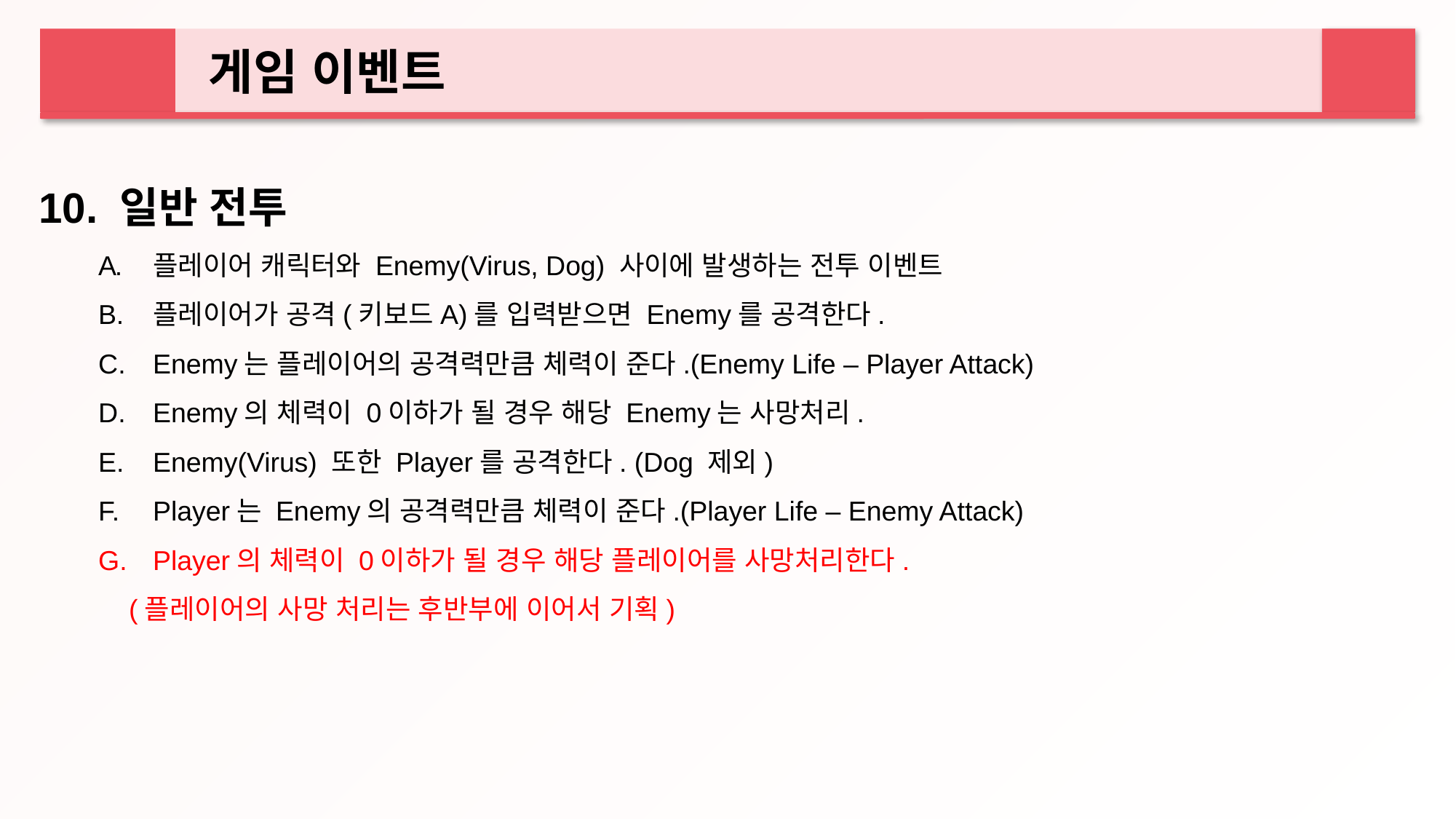

게임 이벤트

10. 일반 전투
플레이어 캐릭터와 Enemy(Virus, Dog) 사이에 발생하는 전투 이벤트
플레이어가 공격(키보드A)를 입력받으면 Enemy를 공격한다.
Enemy는 플레이어의 공격력만큼 체력이 준다.(Enemy Life – Player Attack)
Enemy의 체력이 0이하가 될 경우 해당 Enemy는 사망처리.
Enemy(Virus) 또한 Player를 공격한다. (Dog 제외)
Player는 Enemy의 공격력만큼 체력이 준다.(Player Life – Enemy Attack)
Player의 체력이 0이하가 될 경우 해당 플레이어를 사망처리한다.
    (플레이어의 사망 처리는 후반부에 이어서 기획)